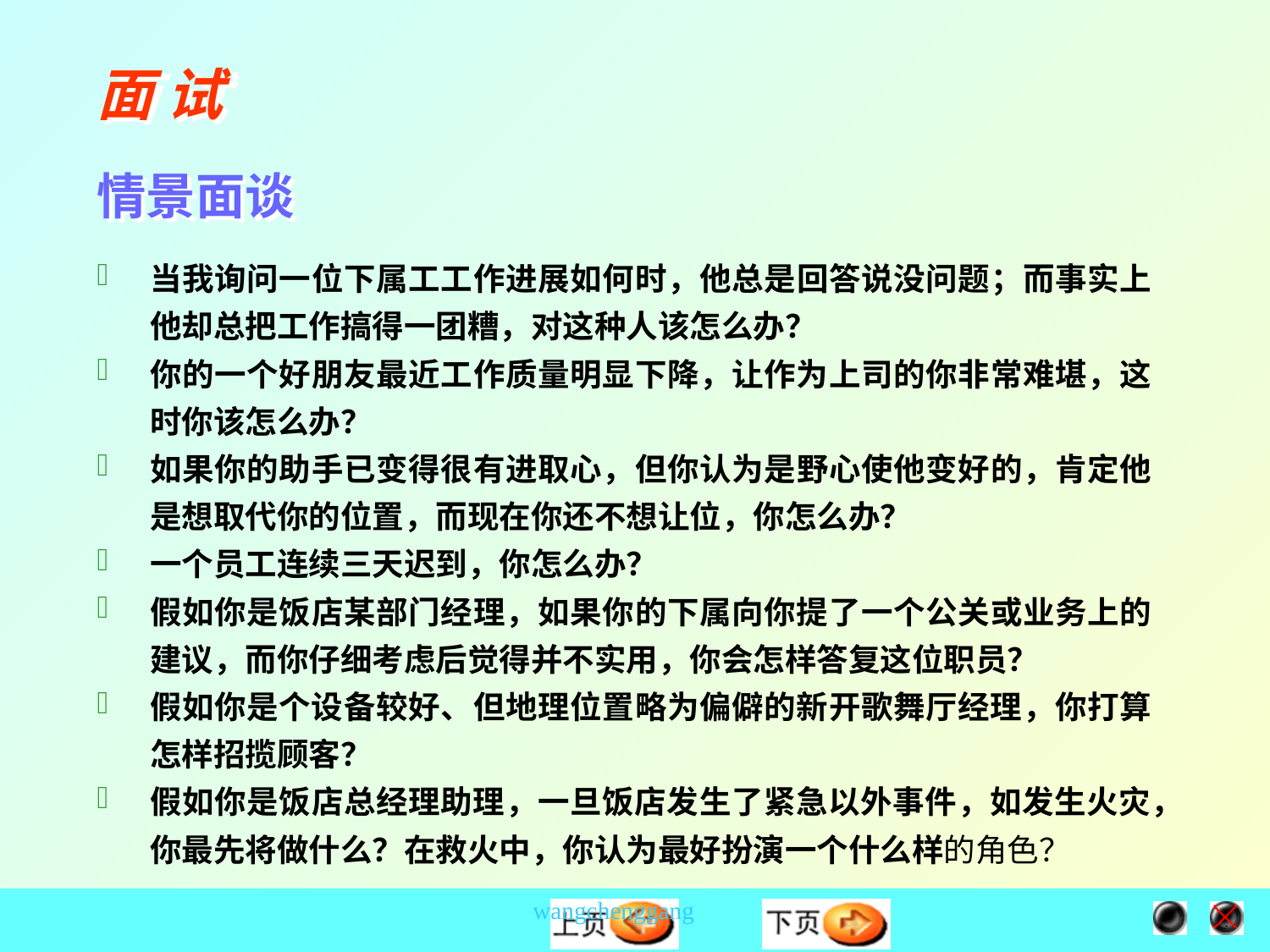

面 试
情景面谈
当我询问一位下属工工作进展如何时，他总是回答说没问题；而事实上他却总把工作搞得一团糟，对这种人该怎么办？
你的一个好朋友最近工作质量明显下降，让作为上司的你非常难堪，这时你该怎么办？
如果你的助手已变得很有进取心，但你认为是野心使他变好的，肯定他是想取代你的位置，而现在你还不想让位，你怎么办？
一个员工连续三天迟到，你怎么办？
假如你是饭店某部门经理，如果你的下属向你提了一个公关或业务上的建议，而你仔细考虑后觉得并不实用，你会怎样答复这位职员？
假如你是个设备较好、但地理位置略为偏僻的新开歌舞厅经理，你打算怎样招揽顾客？
假如你是饭店总经理助理，一旦饭店发生了紧急以外事件，如发生火灾，你最先将做什么？在救火中，你认为最好扮演一个什么样的角色？
wangchenggang